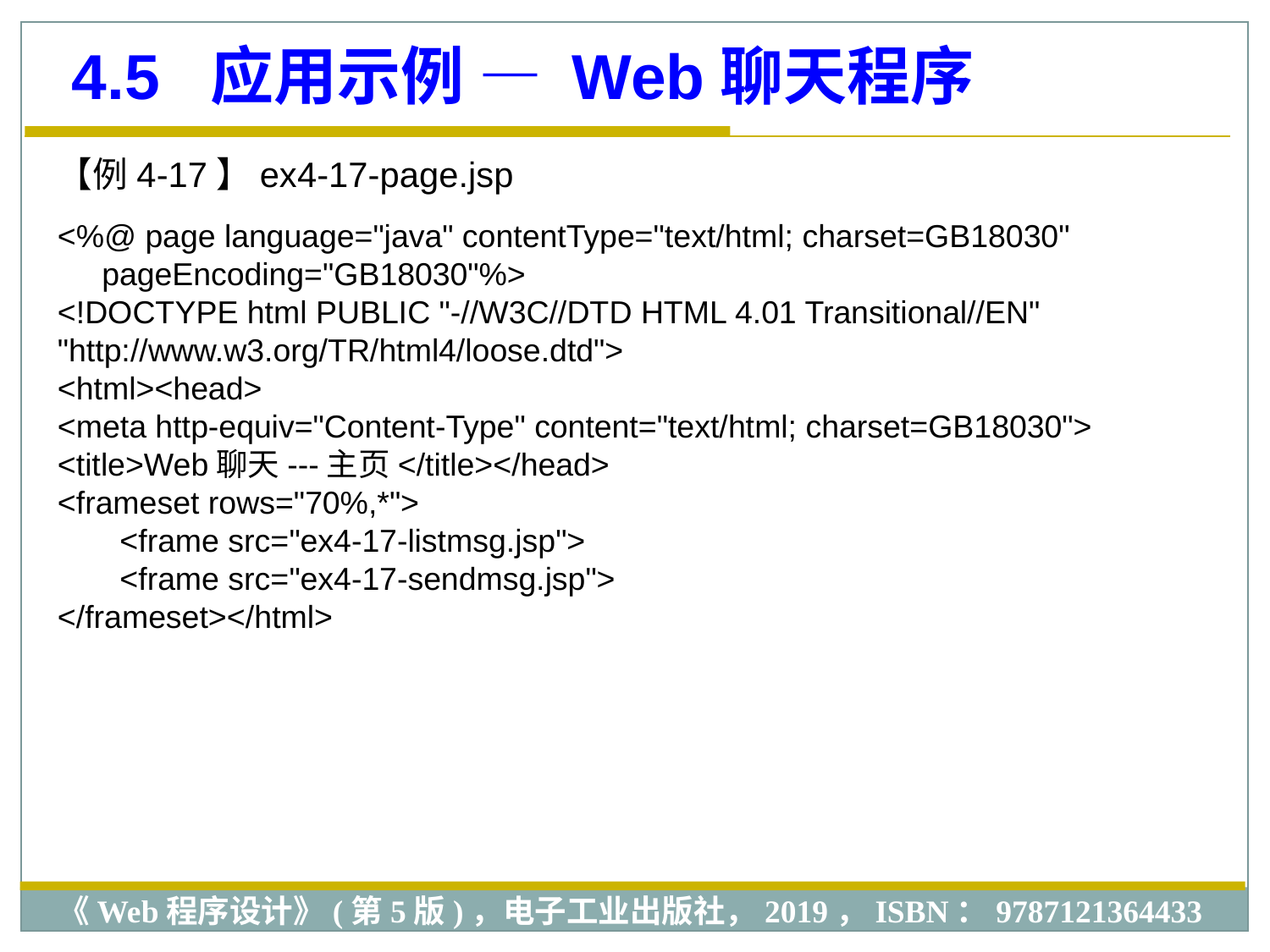

4.5  应用示例 — Web聊天程序
【例4-17】ex4-17-page.jsp
<%@ page language="java" contentType="text/html; charset=GB18030"
     pageEncoding="GB18030"%>
<!DOCTYPE html PUBLIC "-//W3C//DTD HTML 4.01 Transitional//EN"
"http://www.w3.org/TR/html4/loose.dtd">
<html><head>
<meta http-equiv="Content-Type" content="text/html; charset=GB18030">
<title>Web聊天---主页</title></head>
<frameset rows="70%,*">
       <frame src="ex4-17-listmsg.jsp">
       <frame src="ex4-17-sendmsg.jsp">
</frameset></html>